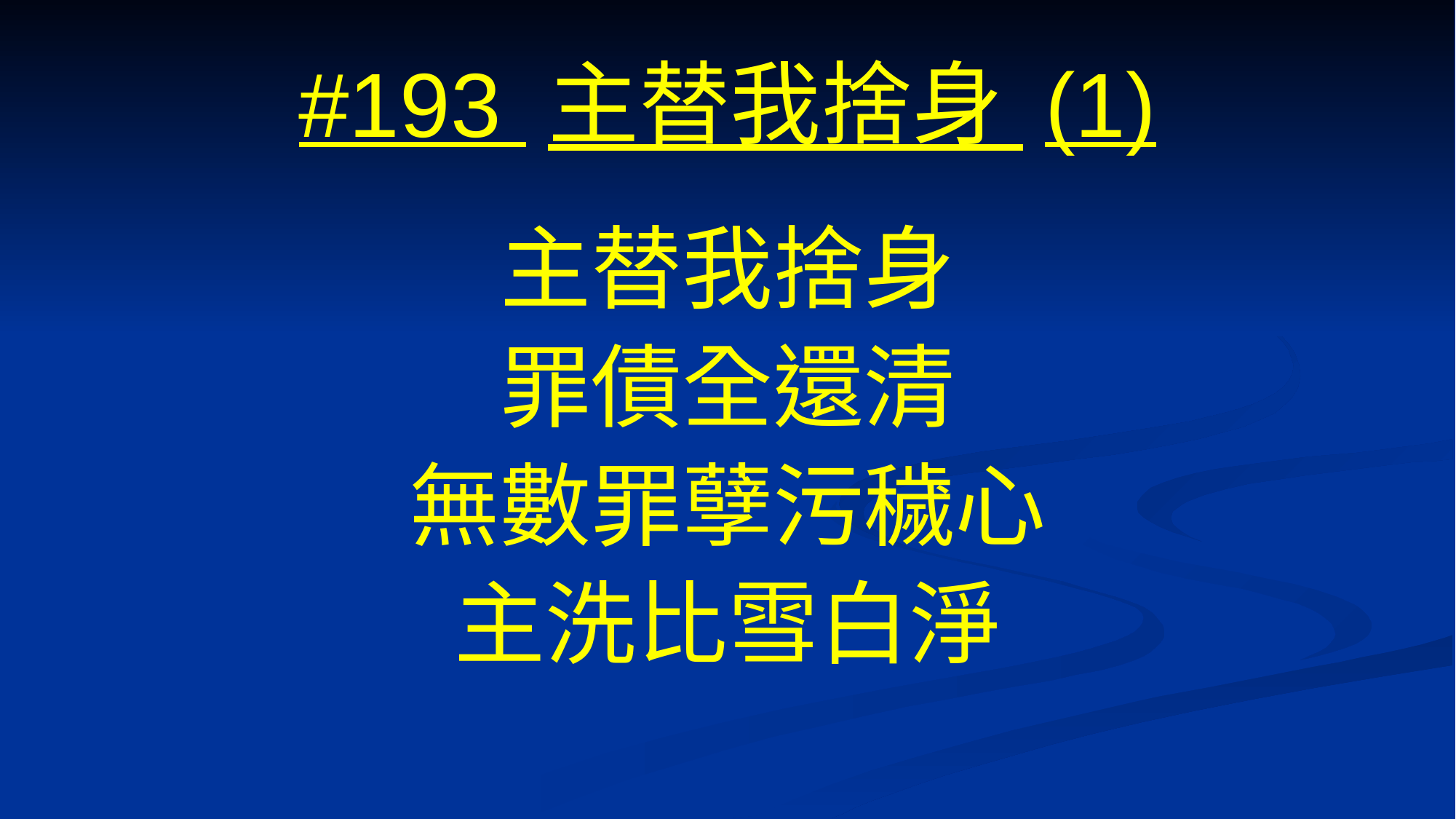

# #193 主替我捨身 (1)
主替我捨身
罪債全還清
無數罪孽污穢心
主洗比雪白淨